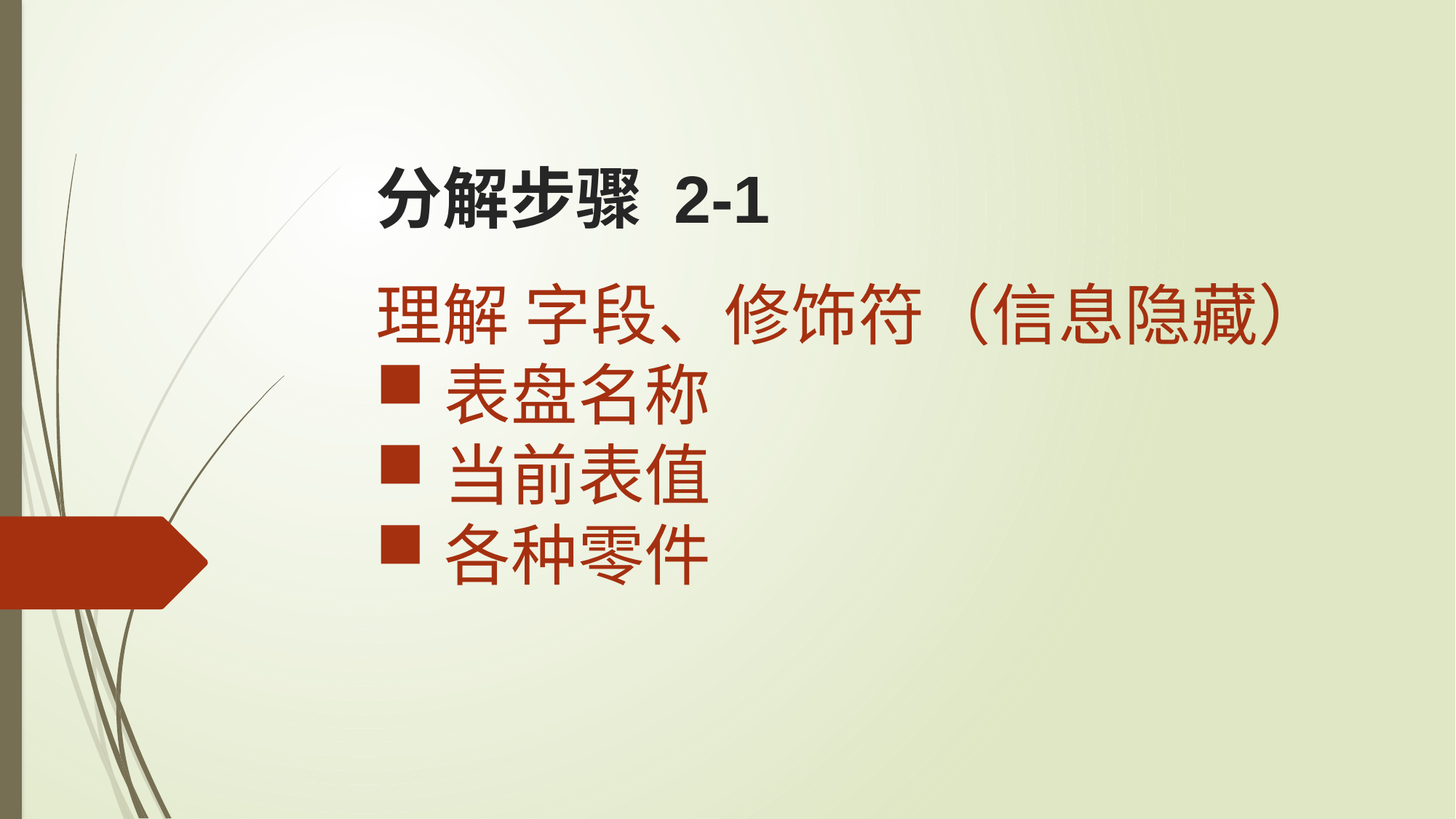

分解步骤 2-1

理解 字段、修饰符（信息隐藏）
表盘名称
当前表值
各种零件